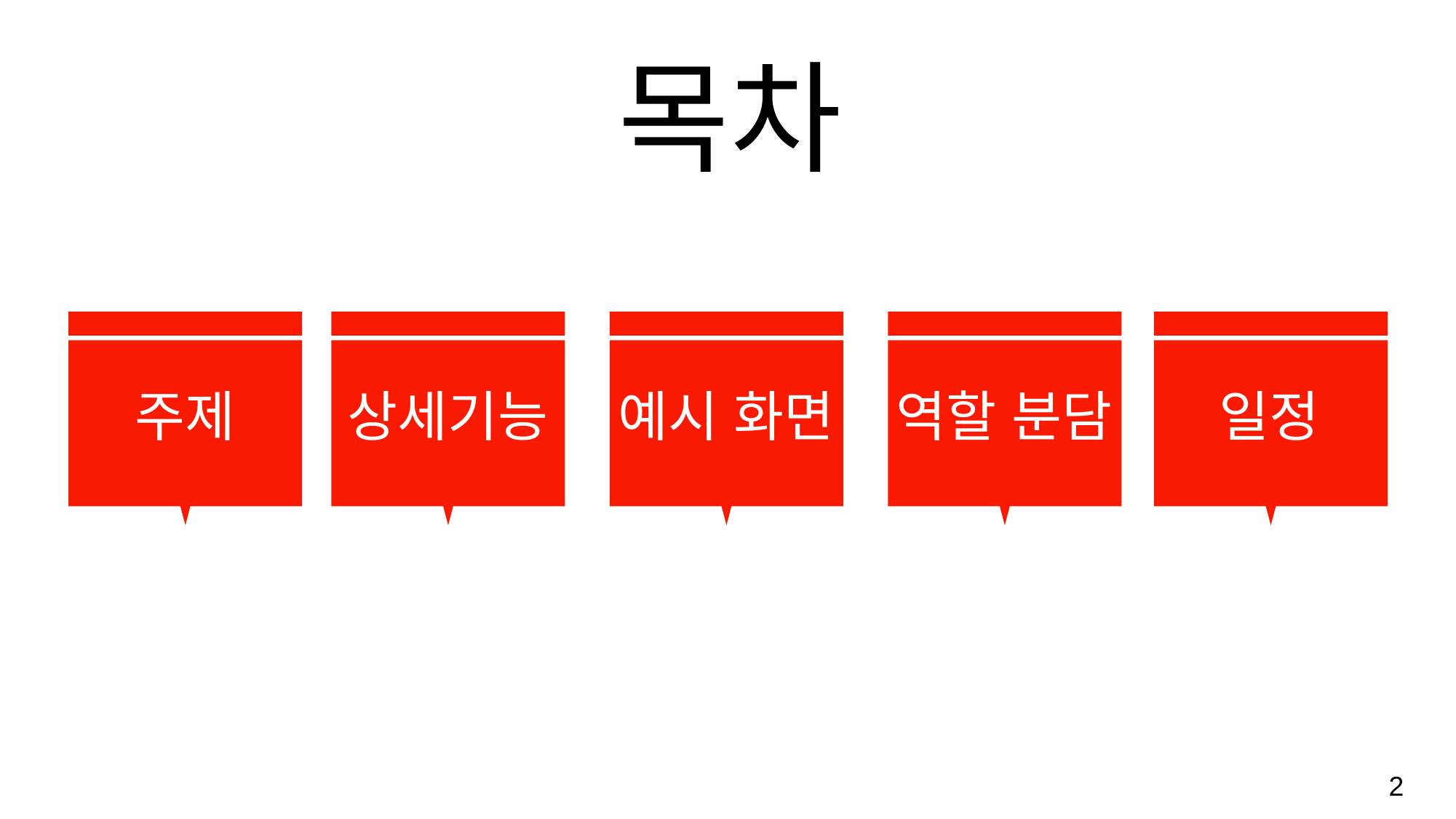

목차

일정
역할 분담
상세기능
예시 화면
주제
2